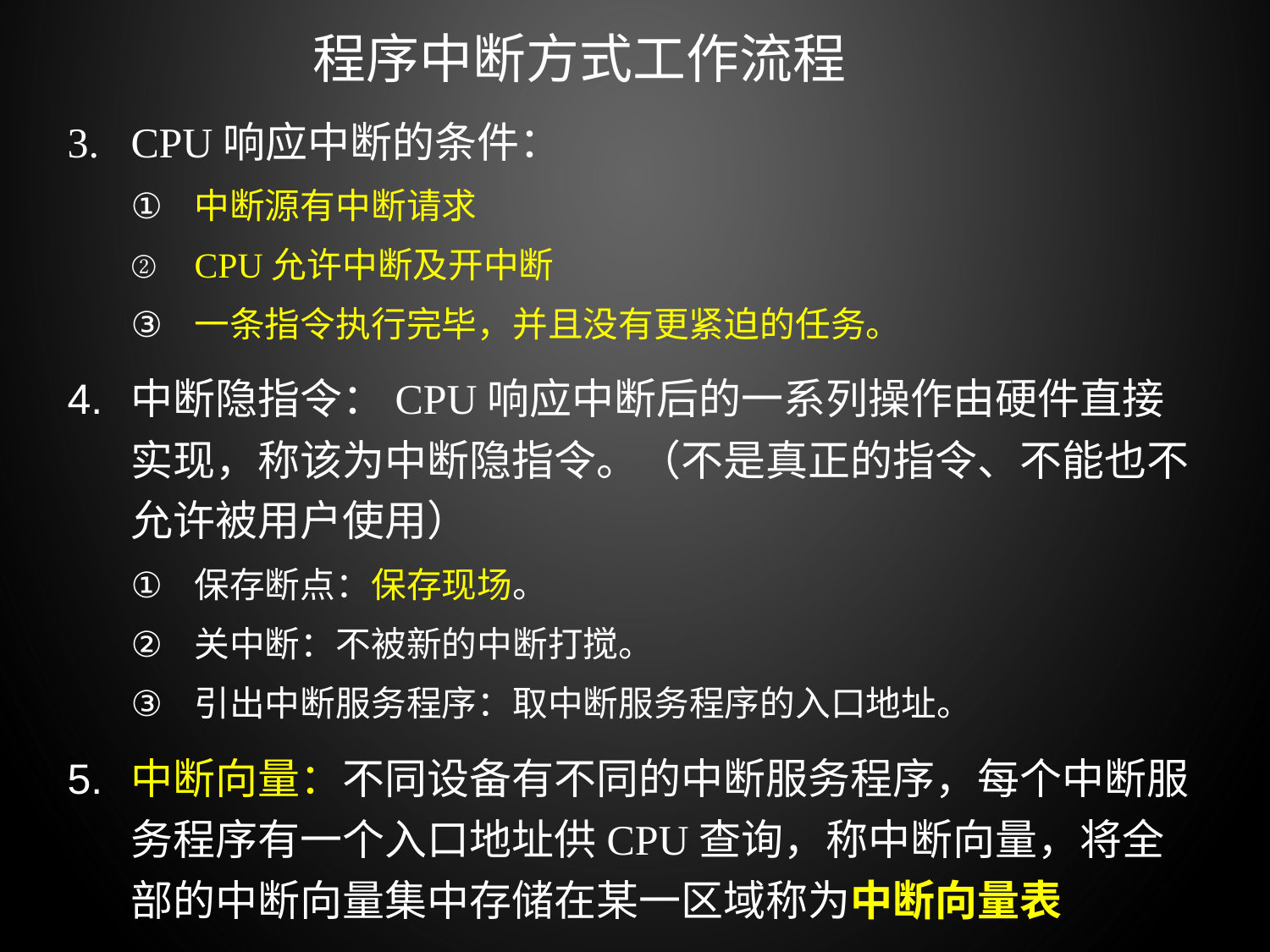

程序中断方式工作流程
CPU响应中断的条件：
中断源有中断请求
CPU允许中断及开中断
一条指令执行完毕，并且没有更紧迫的任务。
中断隐指令：CPU响应中断后的一系列操作由硬件直接实现，称该为中断隐指令。（不是真正的指令、不能也不允许被用户使用）
保存断点：保存现场。
关中断：不被新的中断打搅。
引出中断服务程序：取中断服务程序的入口地址。
中断向量：不同设备有不同的中断服务程序，每个中断服务程序有一个入口地址供CPU查询，称中断向量，将全部的中断向量集中存储在某一区域称为中断向量表